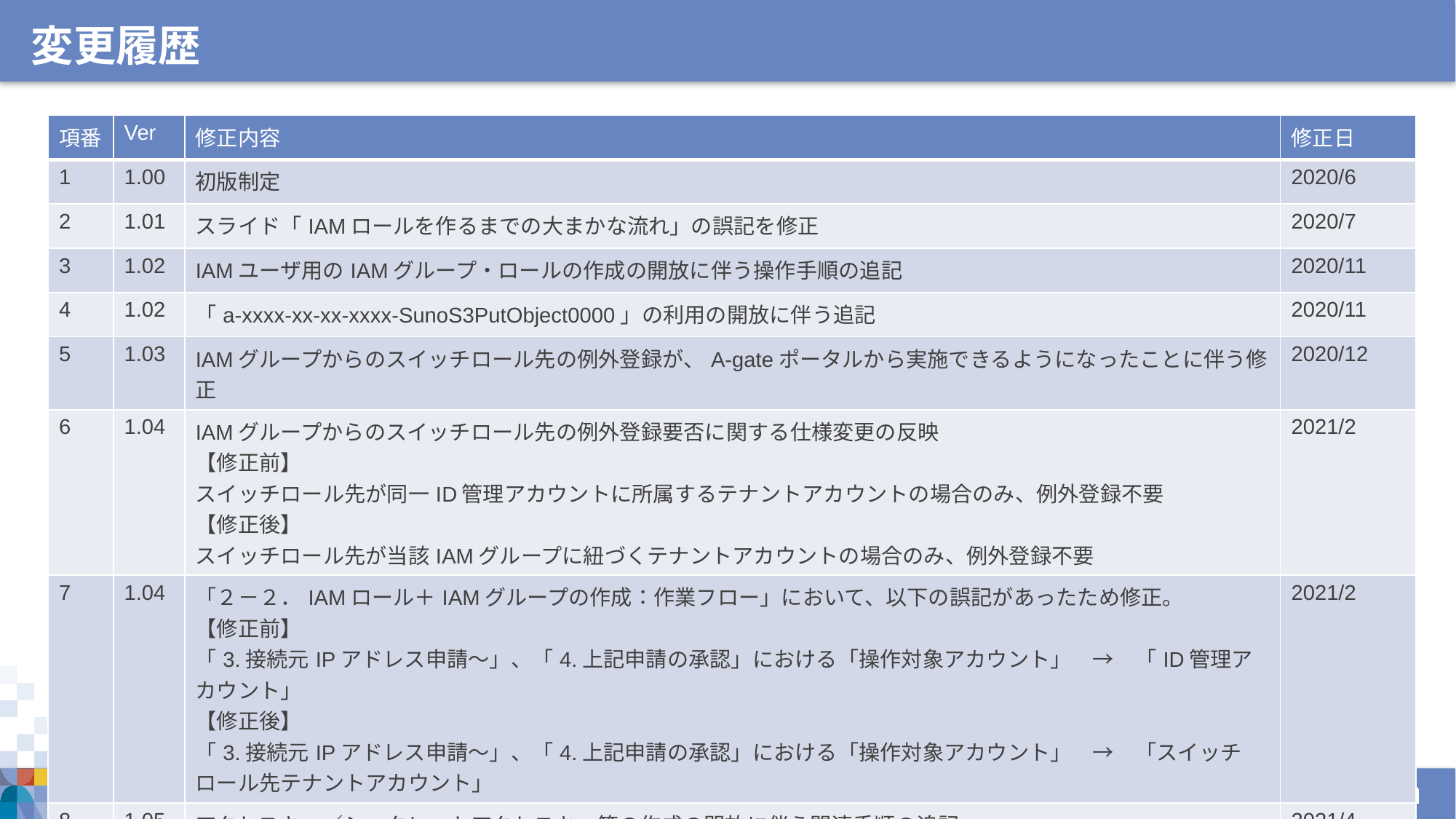

変更履歴
| 項番 | Ver | 修正内容 | 修正日 |
| --- | --- | --- | --- |
| 1 | 1.00 | 初版制定 | 2020/6 |
| 2 | 1.01 | スライド「IAMロールを作るまでの大まかな流れ」の誤記を修正 | 2020/7 |
| 3 | 1.02 | IAMユーザ用のIAMグループ・ロールの作成の開放に伴う操作手順の追記 | 2020/11 |
| 4 | 1.02 | 「a-xxxx-xx-xx-xxxx-SunoS3PutObject0000」の利用の開放に伴う追記 | 2020/11 |
| 5 | 1.03 | IAMグループからのスイッチロール先の例外登録が、A-gateポータルから実施できるようになったことに伴う修正 | 2020/12 |
| 6 | 1.04 | IAMグループからのスイッチロール先の例外登録要否に関する仕様変更の反映 【修正前】 スイッチロール先が同一ID管理アカウントに所属するテナントアカウントの場合のみ、例外登録不要 【修正後】 スイッチロール先が当該IAMグループに紐づくテナントアカウントの場合のみ、例外登録不要 | 2021/2 |
| 7 | 1.04 | 「２－２．IAMロール＋IAMグループの作成：作業フロー」において、以下の誤記があったため修正。 【修正前】 「3.接続元IPアドレス申請～」、「4.上記申請の承認」における「操作対象アカウント」　→　「ID管理アカウント」 【修正後】 「3.接続元IPアドレス申請～」、「4.上記申請の承認」における「操作対象アカウント」　→　「スイッチロール先テナントアカウント」 | 2021/2 |
| 8 | 1.05 | アクセスキー／シークレットアクセスキー等の作成の開放に伴う関連手順の追記 | 2021/4 |